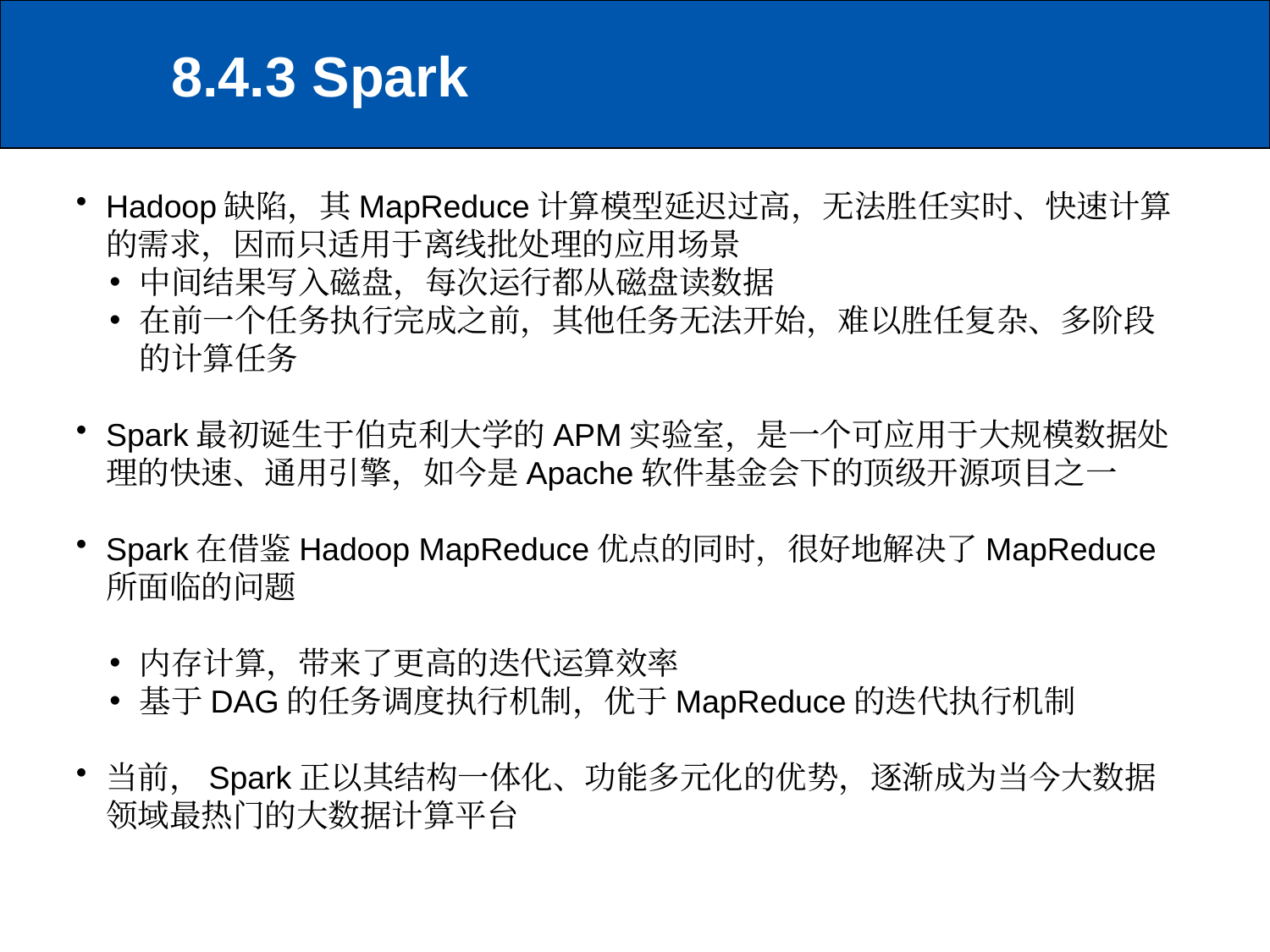

8.4.3 Spark
Hadoop缺陷，其MapReduce计算模型延迟过高，无法胜任实时、快速计算的需求，因而只适用于离线批处理的应用场景
中间结果写入磁盘，每次运行都从磁盘读数据
在前一个任务执行完成之前，其他任务无法开始，难以胜任复杂、多阶段的计算任务

Spark最初诞生于伯克利大学的APM实验室，是一个可应用于大规模数据处理的快速、通用引擎，如今是Apache软件基金会下的顶级开源项目之一

Spark在借鉴Hadoop MapReduce优点的同时，很好地解决了MapReduce所面临的问题

内存计算，带来了更高的迭代运算效率
基于DAG的任务调度执行机制，优于MapReduce的迭代执行机制

当前，Spark正以其结构一体化、功能多元化的优势，逐渐成为当今大数据领域最热门的大数据计算平台